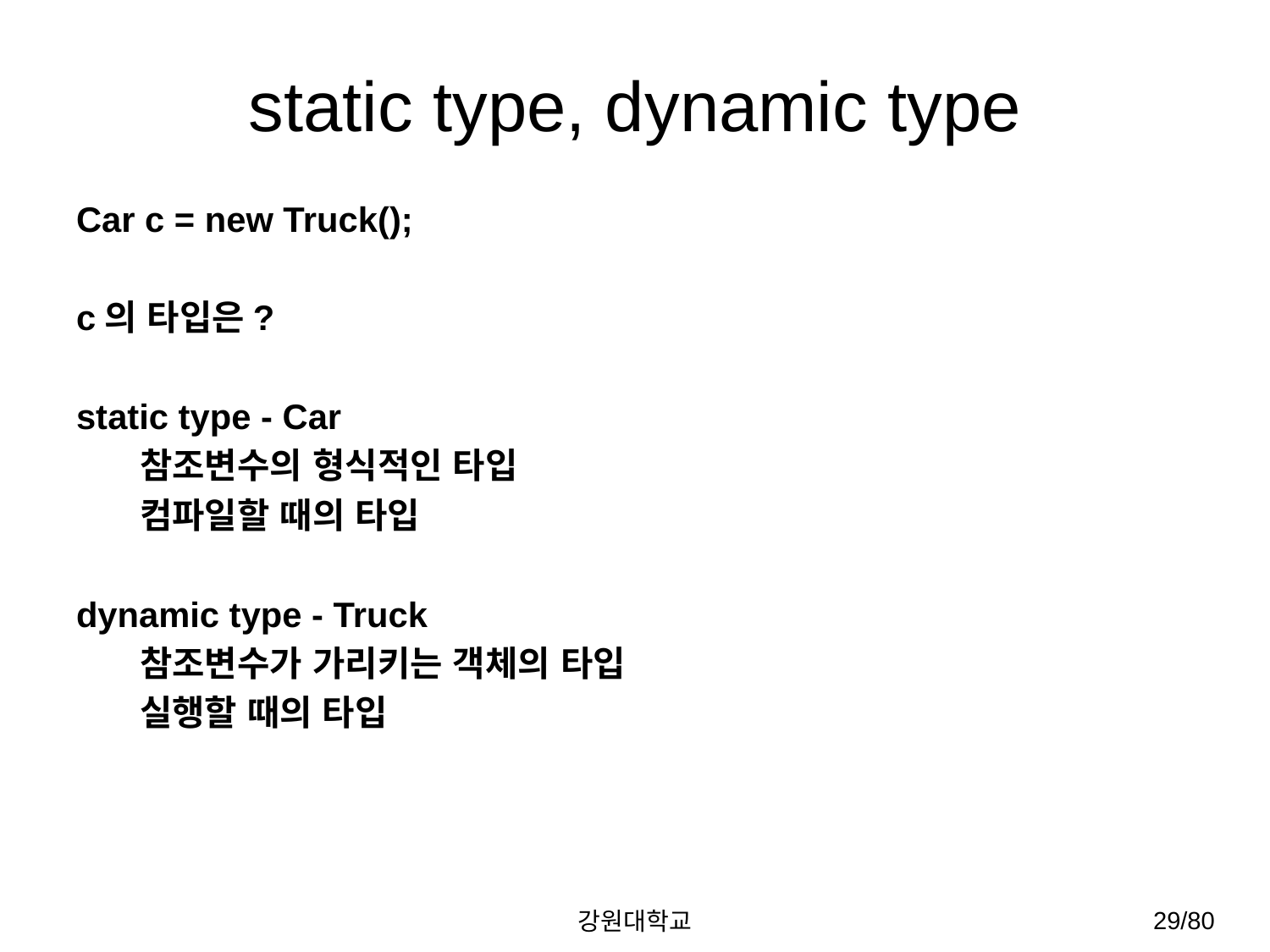

# static type, dynamic type
Car c = new Truck();

c의 타입은?

static type - Car
참조변수의 형식적인 타입
컴파일할 때의 타입

dynamic type - Truck
참조변수가 가리키는 객체의 타입
실행할 때의 타입
강원대학교